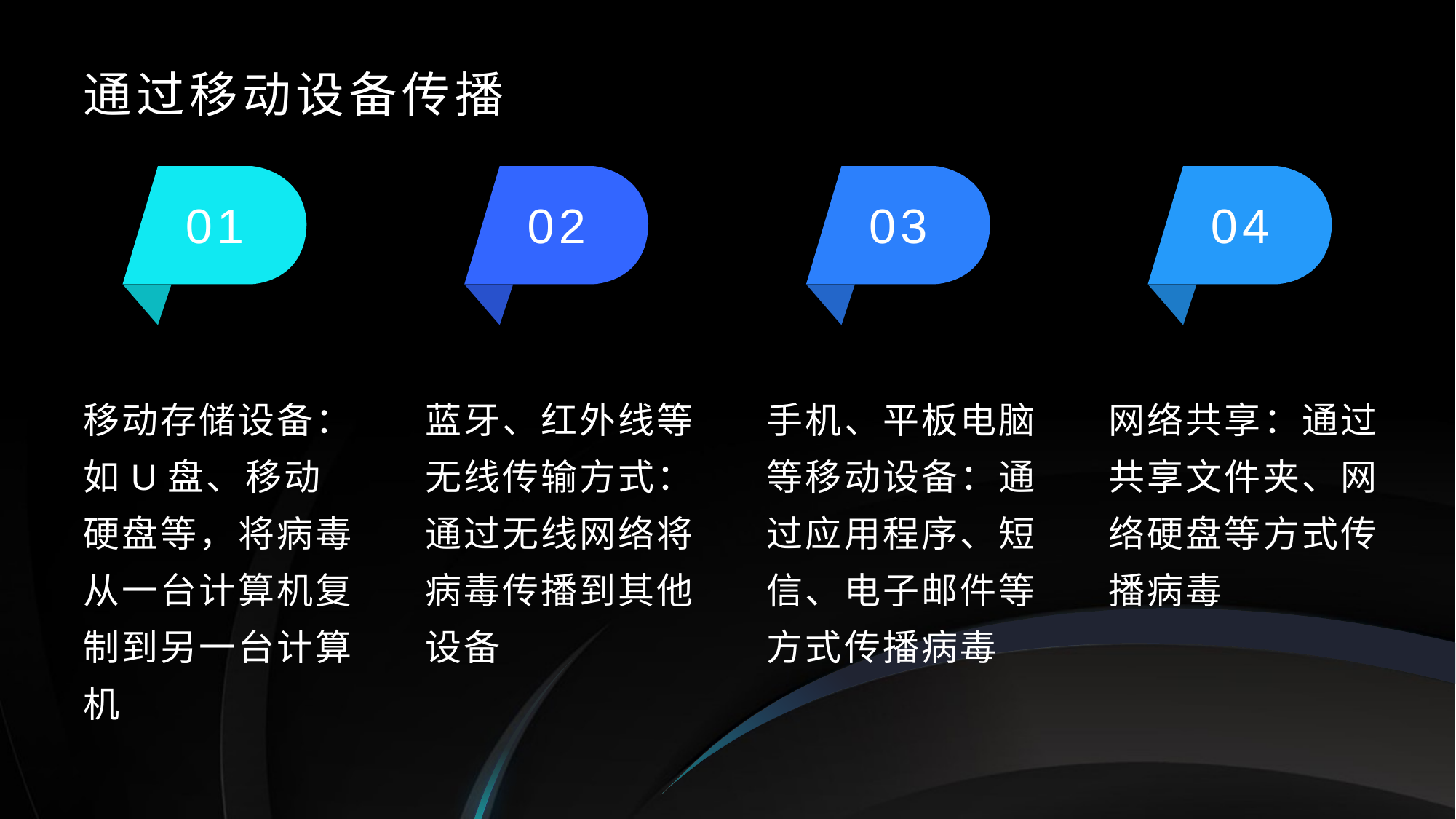

通过移动设备传播

01
02
03
04

移动存储设备：如U盘、移动硬盘等，将病毒从一台计算机复制到另一台计算机
蓝牙、红外线等无线传输方式：通过无线网络将病毒传播到其他设备
手机、平板电脑等移动设备：通过应用程序、短信、电子邮件等方式传播病毒
网络共享：通过共享文件夹、网络硬盘等方式传播病毒